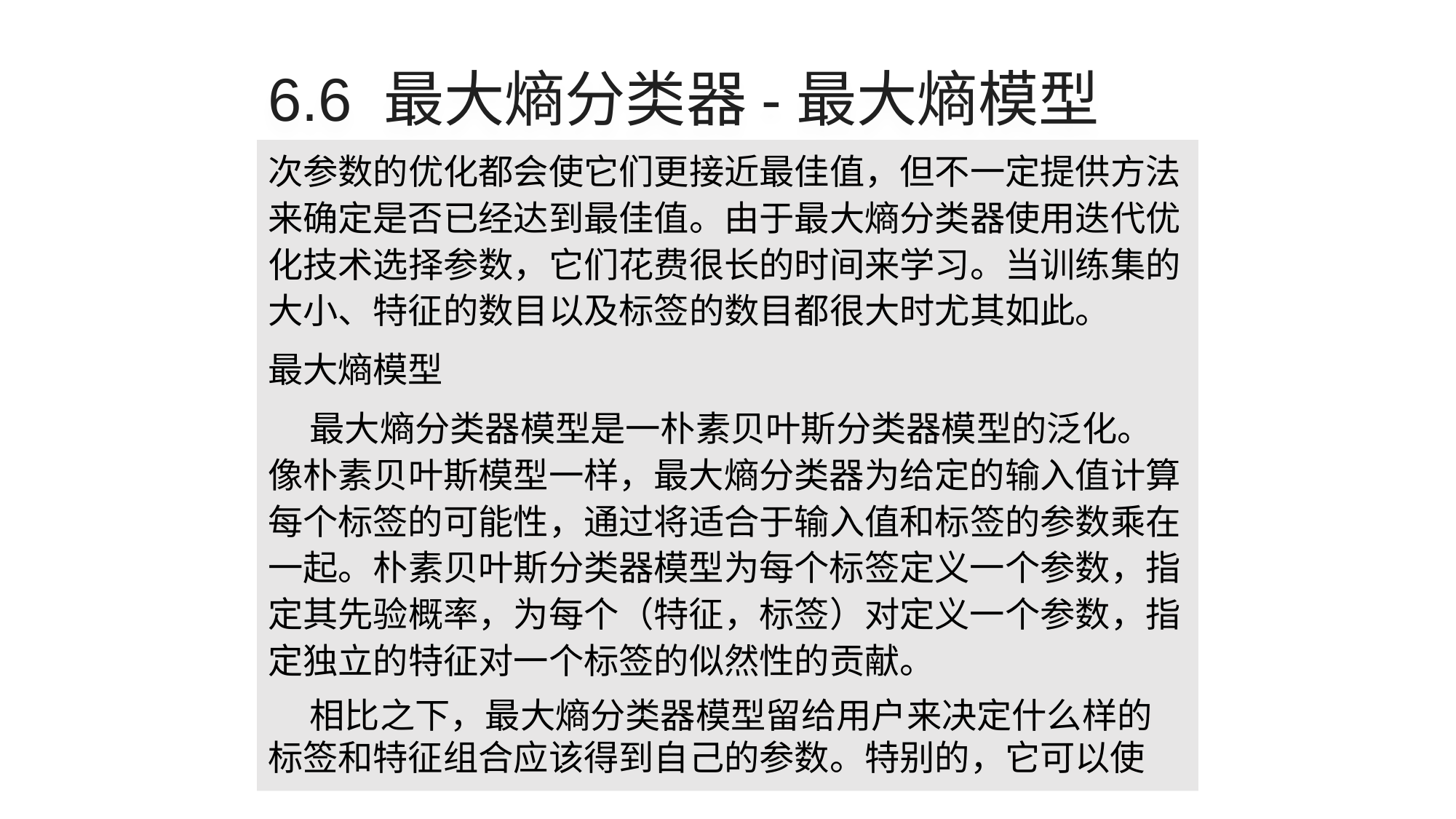

# 6.6 最大熵分类器-最大熵模型
次参数的优化都会使它们更接近最佳值，但不一定提供方法来确定是否已经达到最佳值。由于最大熵分类器使用迭代优化技术选择参数，它们花费很长的时间来学习。当训练集的大小、特征的数目以及标签的数目都很大时尤其如此。
最大熵模型
最大熵分类器模型是一朴素贝叶斯分类器模型的泛化。像朴素贝叶斯模型一样，最大熵分类器为给定的输入值计算每个标签的可能性，通过将适合于输入值和标签的参数乘在一起。朴素贝叶斯分类器模型为每个标签定义一个参数，指定其先验概率，为每个（特征，标签）对定义一个参数，指定独立的特征对一个标签的似然性的贡献。
相比之下，最大熵分类器模型留给用户来决定什么样的标签和特征组合应该得到自己的参数。特别的，它可以使